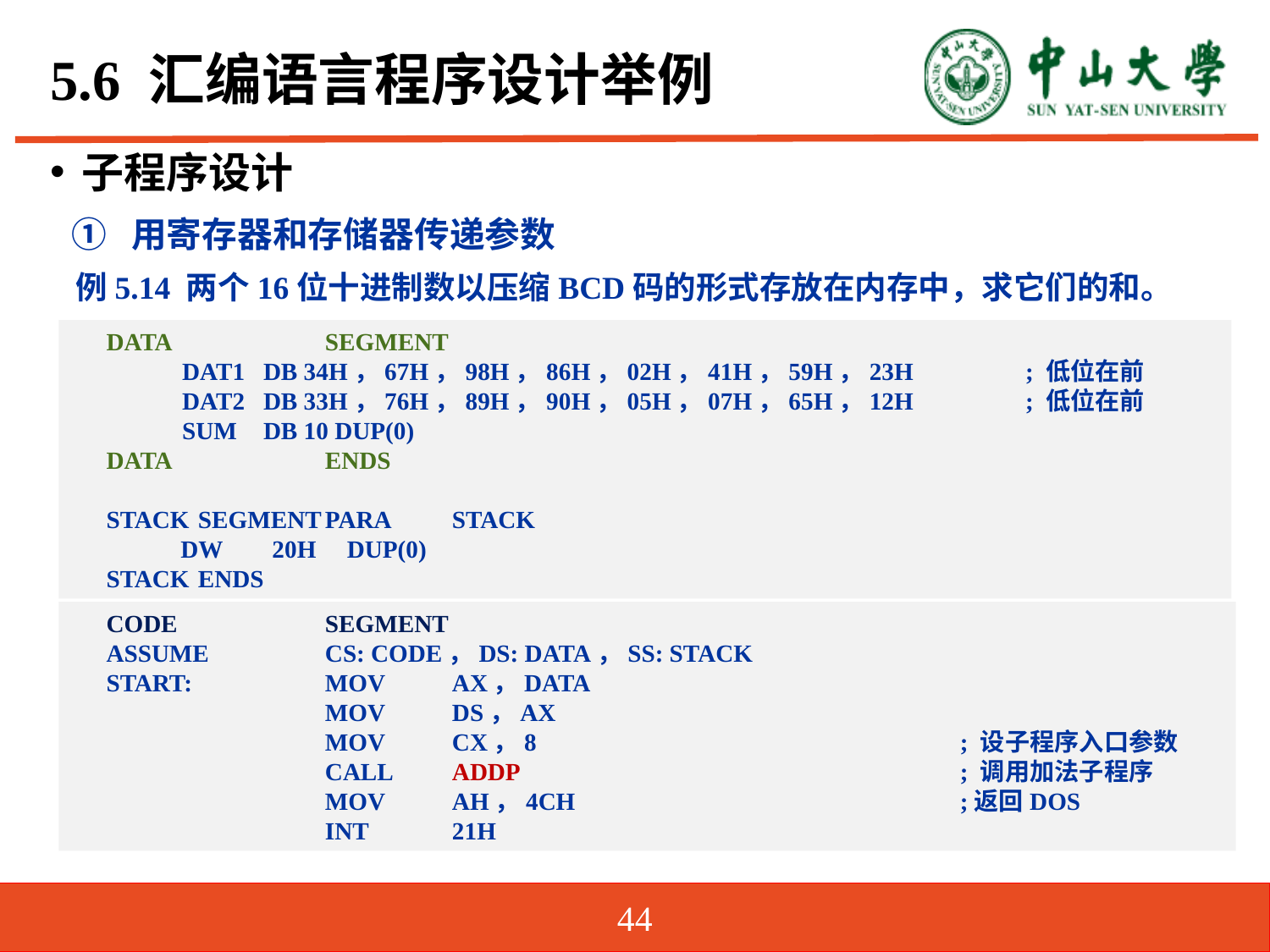

# 5.6 汇编语言程序设计举例
子程序设计
①  用寄存器和存储器传递参数
例5.14 两个16位十进制数以压缩BCD码的形式存放在内存中，求它们的和。
DATA		SEGMENT
DAT1	DB 34H，67H，98H，86H，02H，41H，59H，23H	; 低位在前
DAT2	DB 33H，76H，89H，90H，05H，07H，65H，12H	; 低位在前
SUM	DB 10 DUP(0)
DATA	 	ENDS

STACK	SEGMENT	PARA	STACK
DW	20H     DUP(0)
STACK	ENDS
CODE		SEGMENT
ASSUME	CS: CODE，DS: DATA，SS: STACK
START: 	MOV	AX，DATA
		MOV	DS，AX
		MOV	CX，8              			; 设子程序入口参数
		CALL	ADDP 				; 调用加法子程序
        		MOV	AH，4CH				;返回DOS
        		INT	21H
44